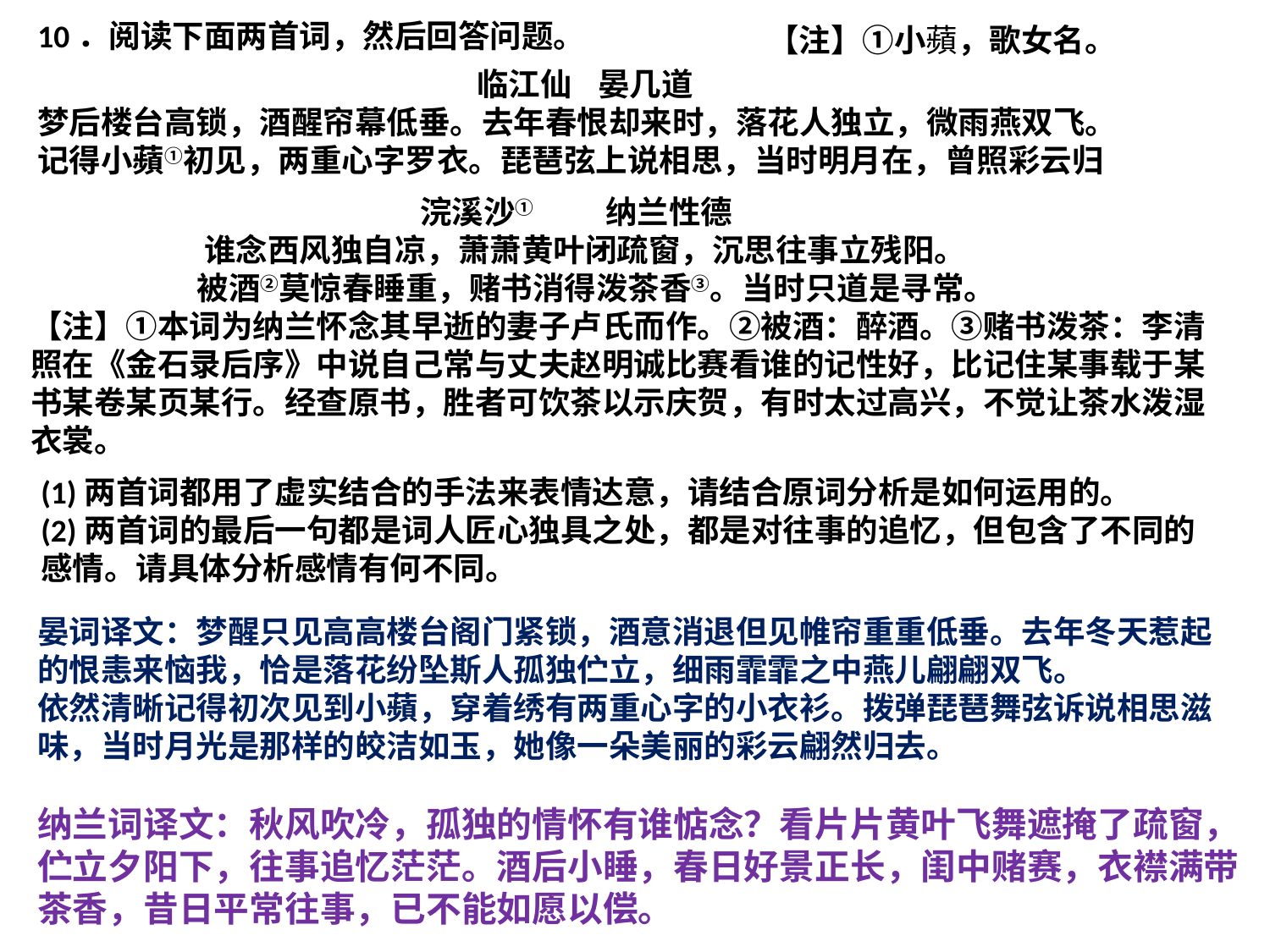

10．阅读下面两首词，然后回答问题。

【注】①小蘋，歌女名。
                                                            临江仙    晏几道
梦后楼台高锁，酒醒帘幕低垂。去年春恨却来时，落花人独立，微雨燕双飞。
记得小蘋①初见，两重心字罗衣。琵琶弦上说相思，当时明月在，曾照彩云归
                                                     浣溪沙①                 纳兰性德
                       谁念西风独自凉，萧萧黄叶闭疏窗，沉思往事立残阳。
                      被酒②莫惊春睡重，赌书消得泼茶香③。当时只道是寻常。
【注】①本词为纳兰怀念其早逝的妻子卢氏而作。②被酒：醉酒。③赌书泼茶：李清照在《金石录后序》中说自己常与丈夫赵明诚比赛看谁的记性好，比记住某事载于某书某卷某页某行。经查原书，胜者可饮茶以示庆贺，有时太过高兴，不觉让茶水泼湿衣裳。
(1)两首词都用了虚实结合的手法来表情达意，请结合原词分析是如何运用的。
(2)两首词的最后一句都是词人匠心独具之处，都是对往事的追忆，但包含了不同的感情。请具体分析感情有何不同。
晏词译文：梦醒只见高高楼台阁门紧锁，酒意消退但见帷帘重重低垂。去年冬天惹起的恨恚来恼我，恰是落花纷坠斯人孤独伫立，细雨霏霏之中燕儿翩翩双飞。
依然清晰记得初次见到小蘋，穿着绣有两重心字的小衣衫。拨弹琵琶舞弦诉说相思滋味，当时月光是那样的皎洁如玉，她像一朵美丽的彩云翩然归去。
纳兰词译文：秋风吹冷，孤独的情怀有谁惦念？看片片黄叶飞舞遮掩了疏窗，伫立夕阳下，往事追忆茫茫。酒后小睡，春日好景正长，闺中赌赛，衣襟满带茶香，昔日平常往事，已不能如愿以偿。